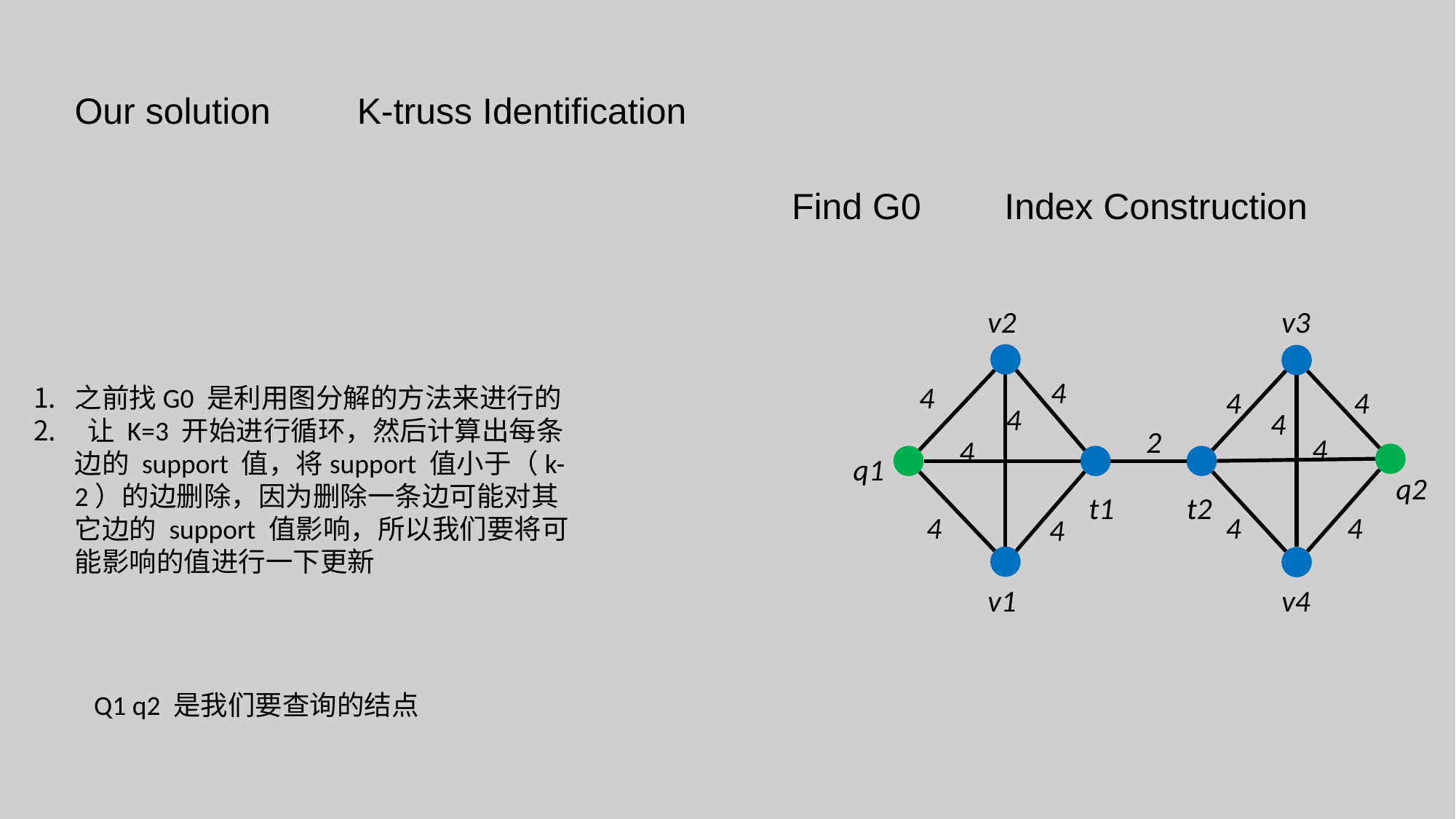

Our solution
K-truss Identification
Find G0
Index Construction
v2
v3

4
4
之前找G0 是利用图分解的方法来进行的
 让 K=3 开始进行循环，然后计算出每条边的 support 值，将support 值小于（k-2）的边删除，因为删除一条边可能对其它边的 support 值影响，所以我们要将可能影响的值进行一下更新
4
4
4
4
2
4
4

q1

q2
t1
t2
4
4
4
4

v1
v4
Q1 q2 是我们要查询的结点